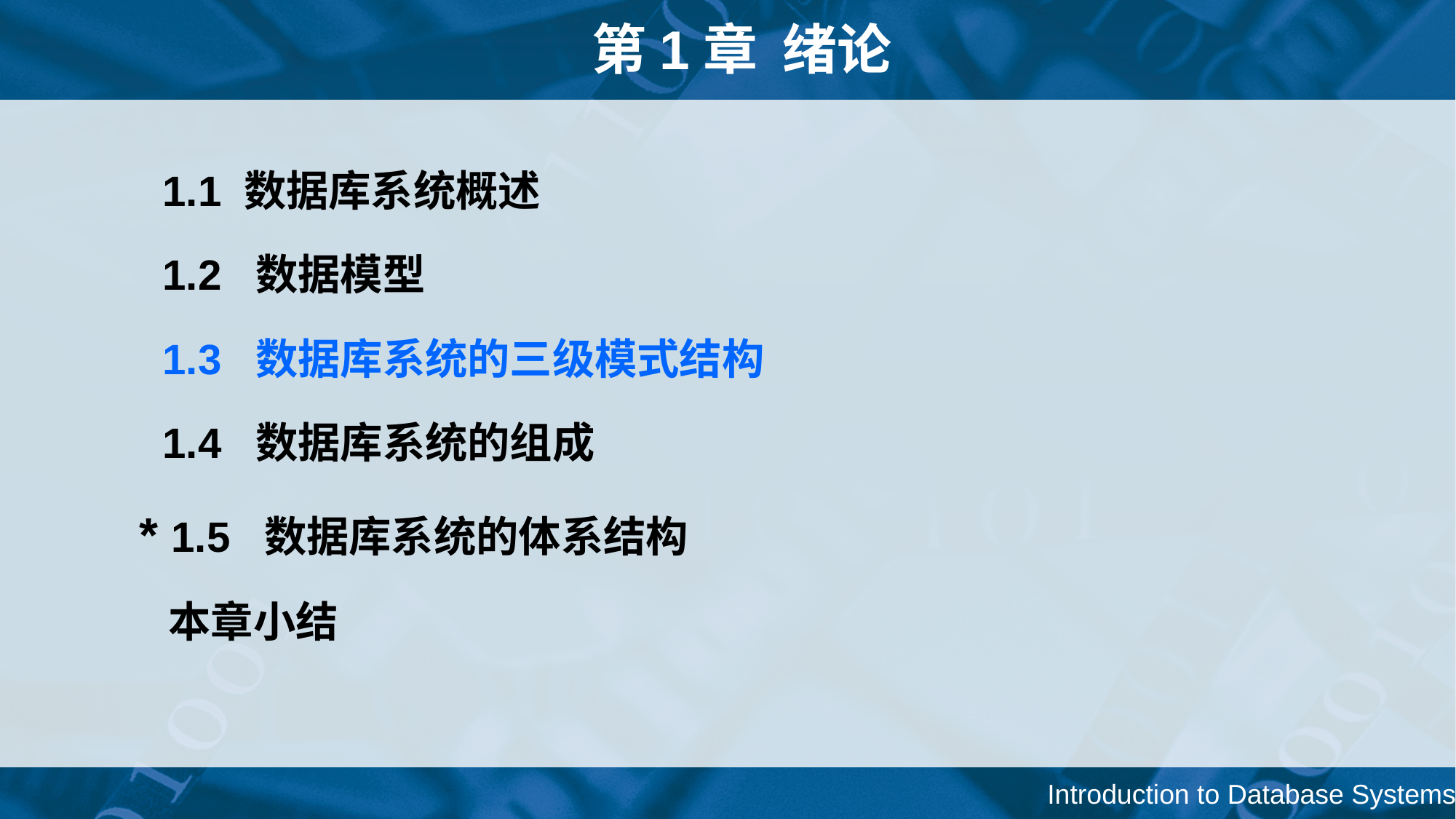

# 第1章  绪论
  1.1 数据库系统概述
  1.2  数据模型
  1.3  数据库系统的三级模式结构
  1.4  数据库系统的组成
* 1.5  数据库系统的体系结构
  本章小结